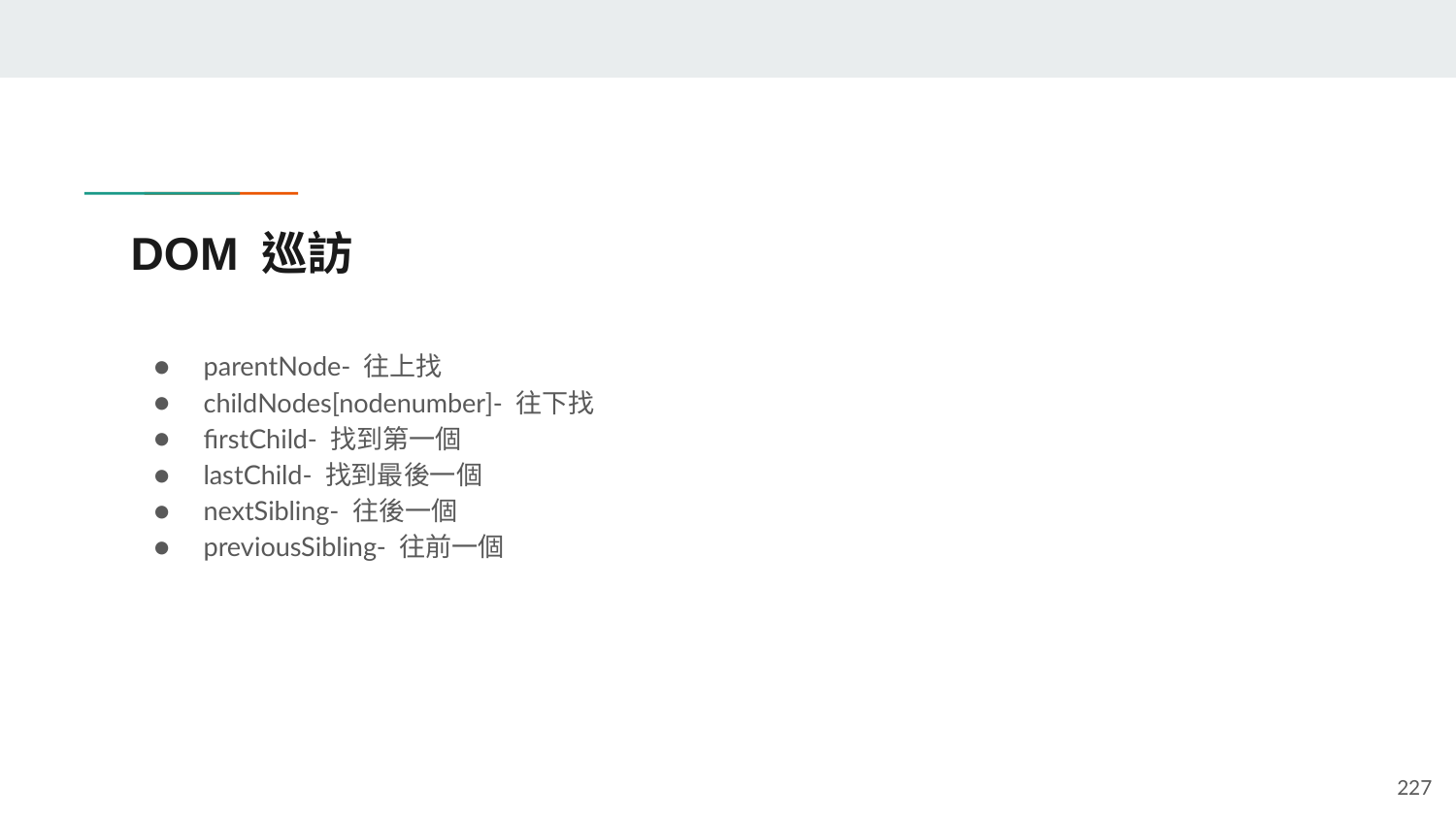

# DOM 巡訪
parentNode- 往上找
childNodes[nodenumber]- 往下找
firstChild- 找到第一個
lastChild- 找到最後一個
nextSibling- 往後一個
previousSibling- 往前一個

227